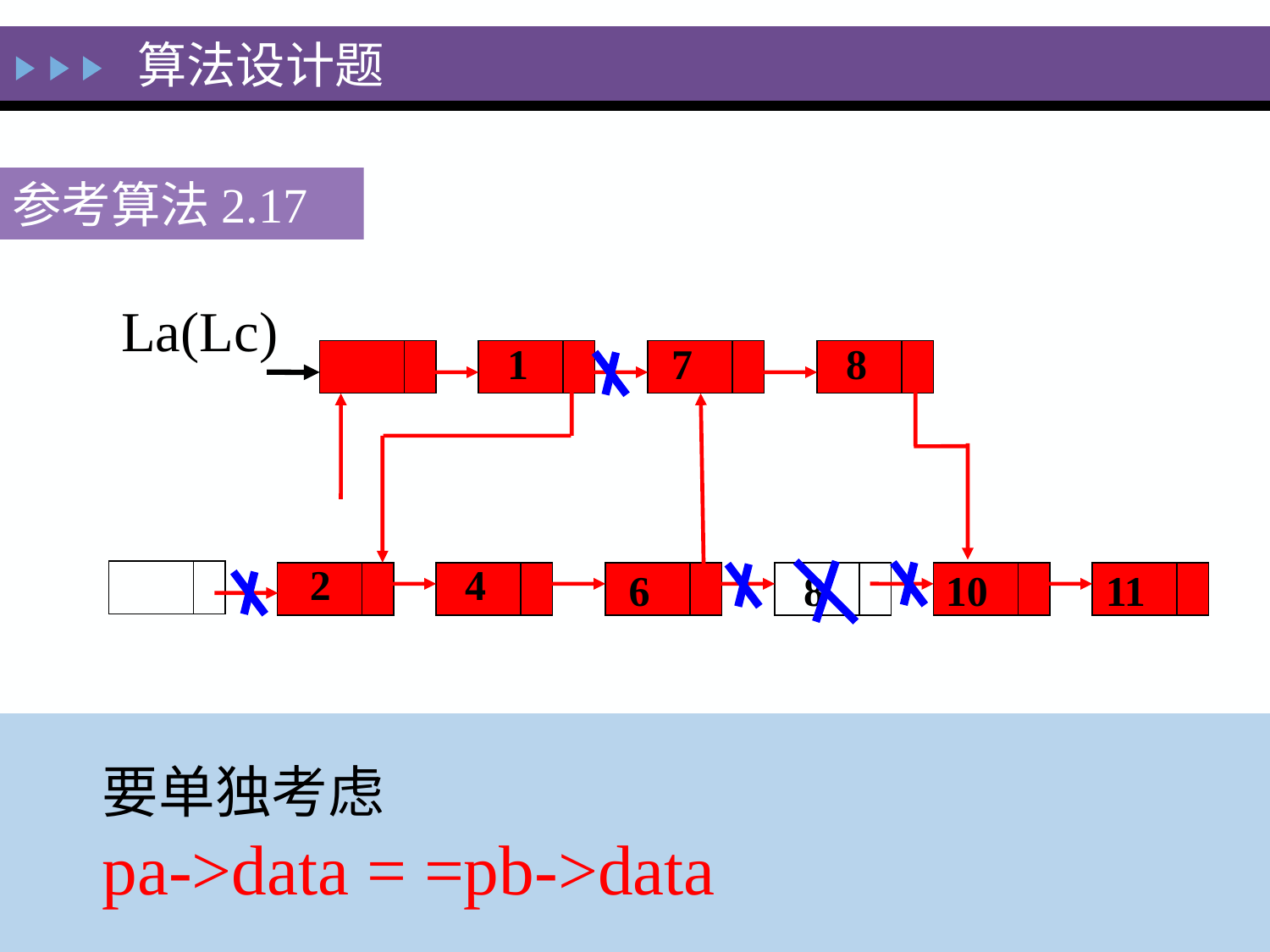

算法设计题
参考算法2.17
La(Lc)
1
7
8

2
4
6
8
10
11

      要单独考虑
      pa->data = =pb->data